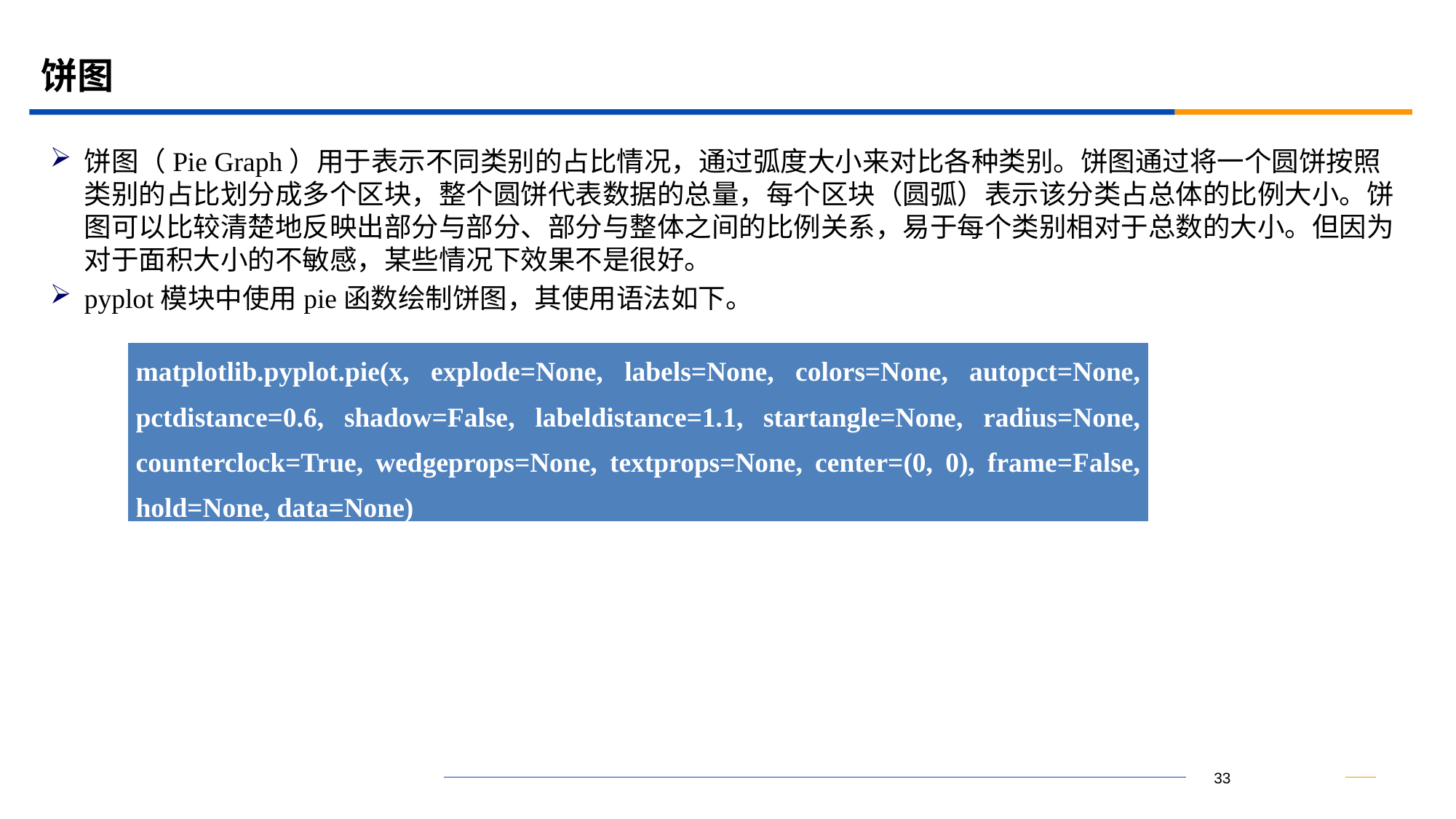

# 饼图
饼图（Pie Graph）用于表示不同类别的占比情况，通过弧度大小来对比各种类别。饼图通过将一个圆饼按照类别的占比划分成多个区块，整个圆饼代表数据的总量，每个区块（圆弧）表示该分类占总体的比例大小。饼图可以比较清楚地反映出部分与部分、部分与整体之间的比例关系，易于每个类别相对于总数的大小。但因为对于面积大小的不敏感，某些情况下效果不是很好。
pyplot模块中使用pie函数绘制饼图，其使用语法如下。
| matplotlib.pyplot.pie(x, explode=None, labels=None, colors=None, autopct=None, pctdistance=0.6, shadow=False, labeldistance=1.1, startangle=None, radius=None, counterclock=True, wedgeprops=None, textprops=None, center=(0, 0), frame=False, hold=None, data=None) |
| --- |